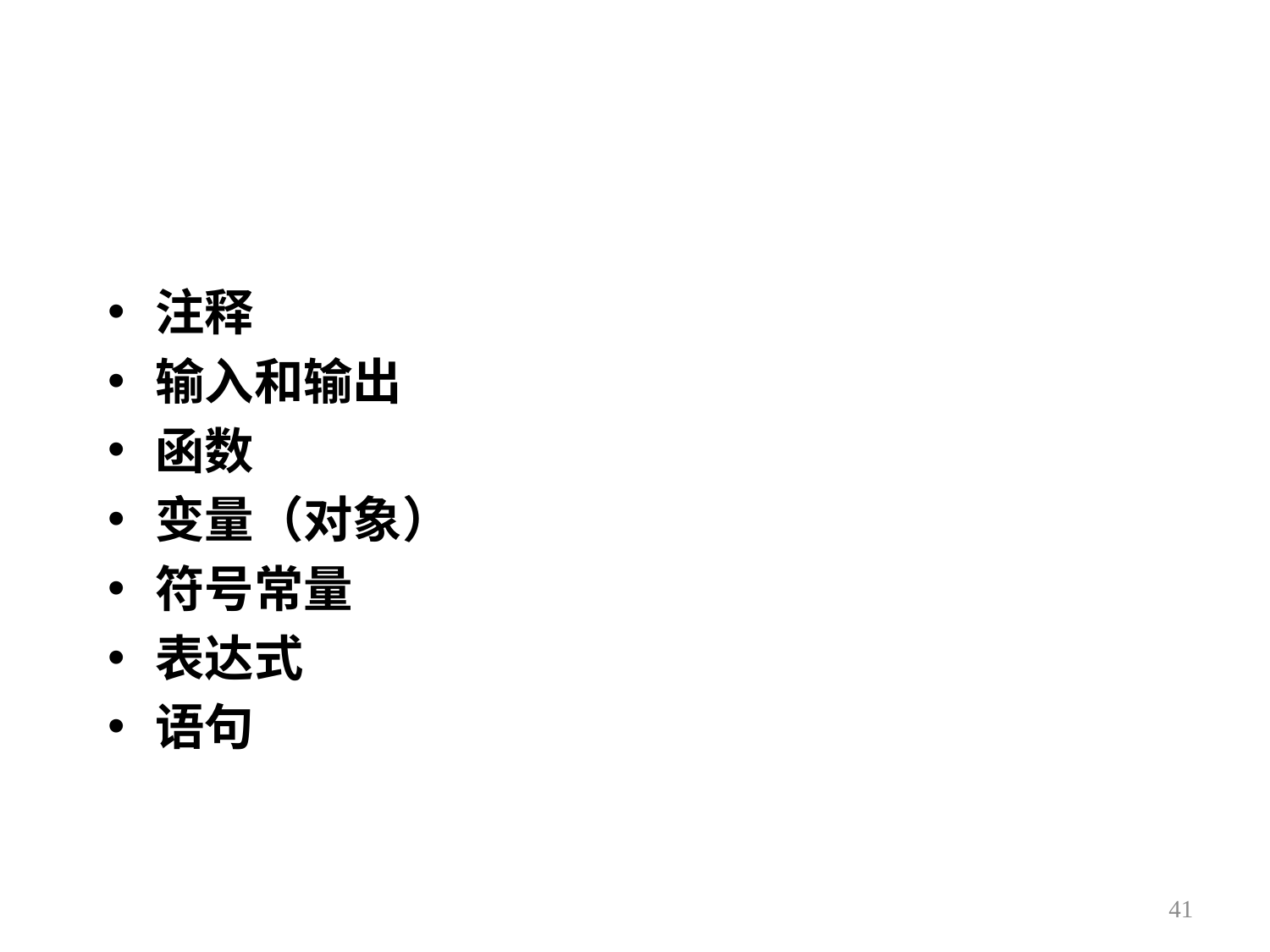

注释
输入和输出
函数
变量（对象）
符号常量
表达式
语句
41